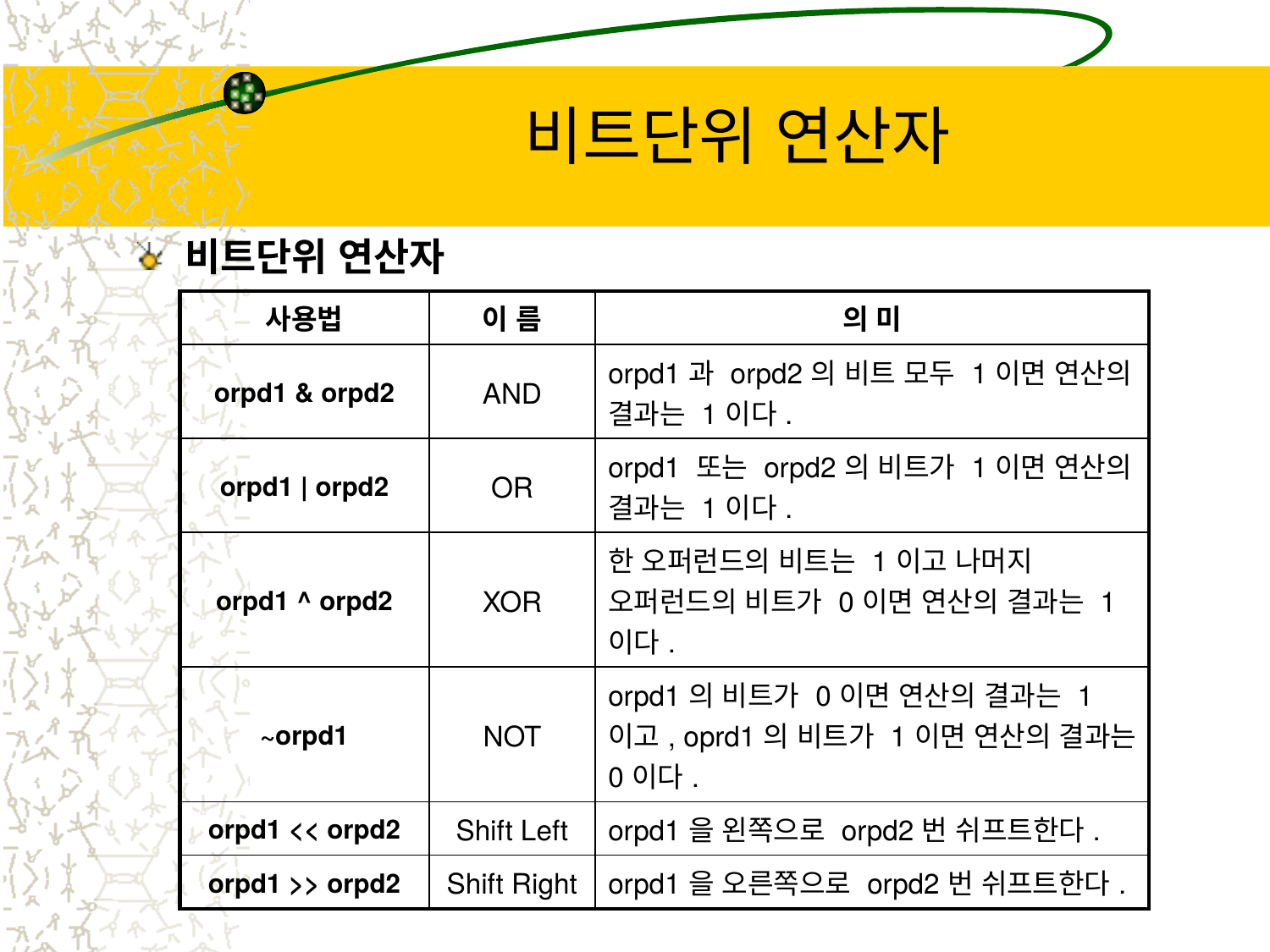

# 비트단위 연산자
비트단위 연산자
| 사용법 | 이 름 | 의 미 |
| --- | --- | --- |
| orpd1 & orpd2 | AND | orpd1과 orpd2의 비트 모두 1이면 연산의 결과는 1이다. |
| orpd1 | orpd2 | OR | orpd1 또는 orpd2의 비트가 1이면 연산의 결과는 1이다. |
| orpd1 ^ orpd2 | XOR | 한 오퍼런드의 비트는 1이고 나머지 오퍼런드의 비트가 0이면 연산의 결과는 1이다. |
| ~orpd1 | NOT | orpd1의 비트가 0이면 연산의 결과는 1이고, oprd1의 비트가 1이면 연산의 결과는 0이다. |
| orpd1 << orpd2 | Shift Left | orpd1을 왼쪽으로 orpd2번 쉬프트한다. |
| orpd1 >> orpd2 | Shift Right | orpd1을 오른쪽으로 orpd2번 쉬프트한다. |